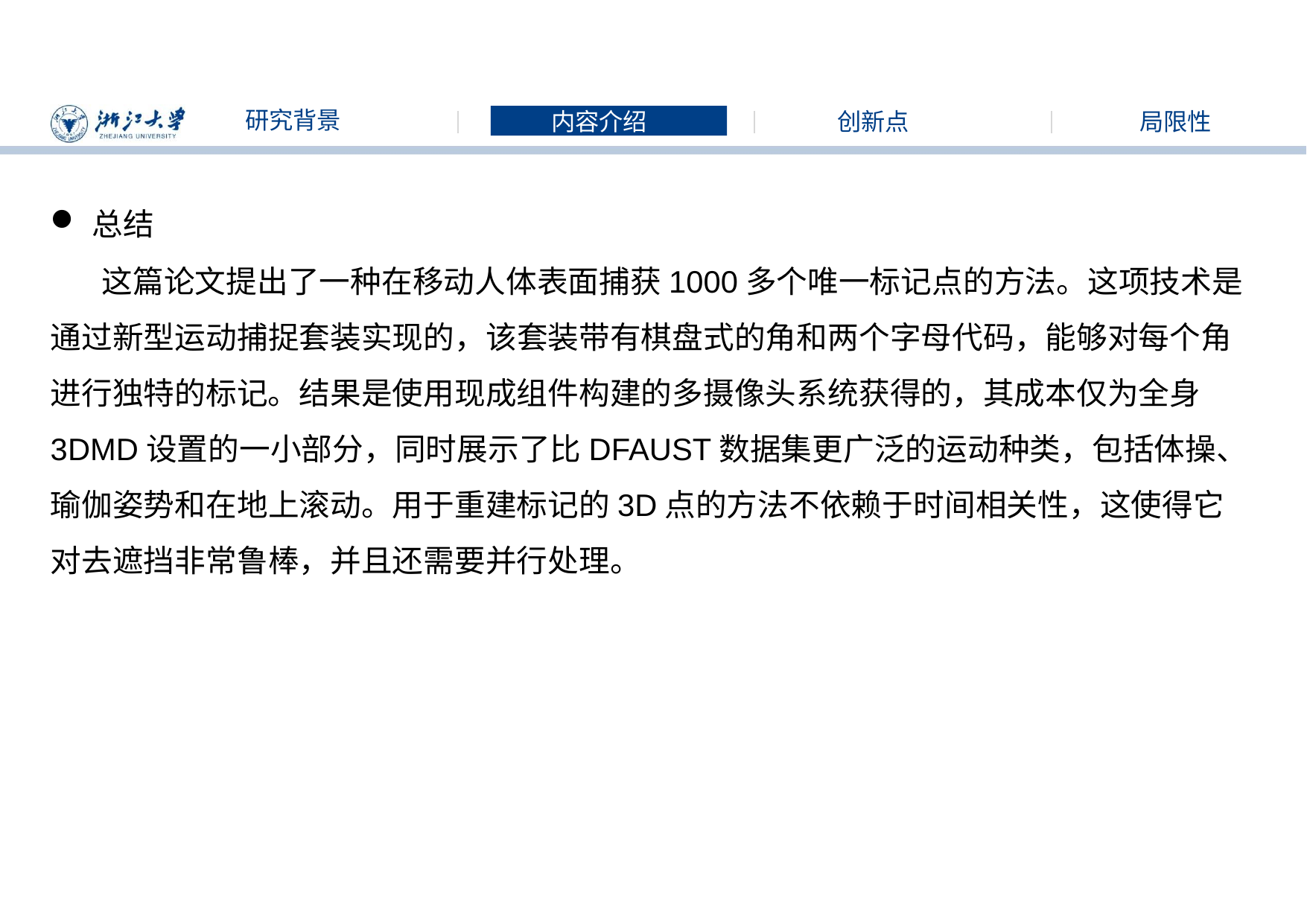

研究背景
创新点
局限性
内容介绍

总结
	这篇论文提出了一种在移动人体表面捕获1000多个唯一标记点的方法。这项技术是通过新型运动捕捉套装实现的，该套装带有棋盘式的角和两个字母代码，能够对每个角进行独特的标记。结果是使用现成组件构建的多摄像头系统获得的，其成本仅为全身3DMD设置的一小部分，同时展示了比DFAUST数据集更广泛的运动种类，包括体操、瑜伽姿势和在地上滚动。用于重建标记的3D点的方法不依赖于时间相关性，这使得它对去遮挡非常鲁棒，并且还需要并行处理。